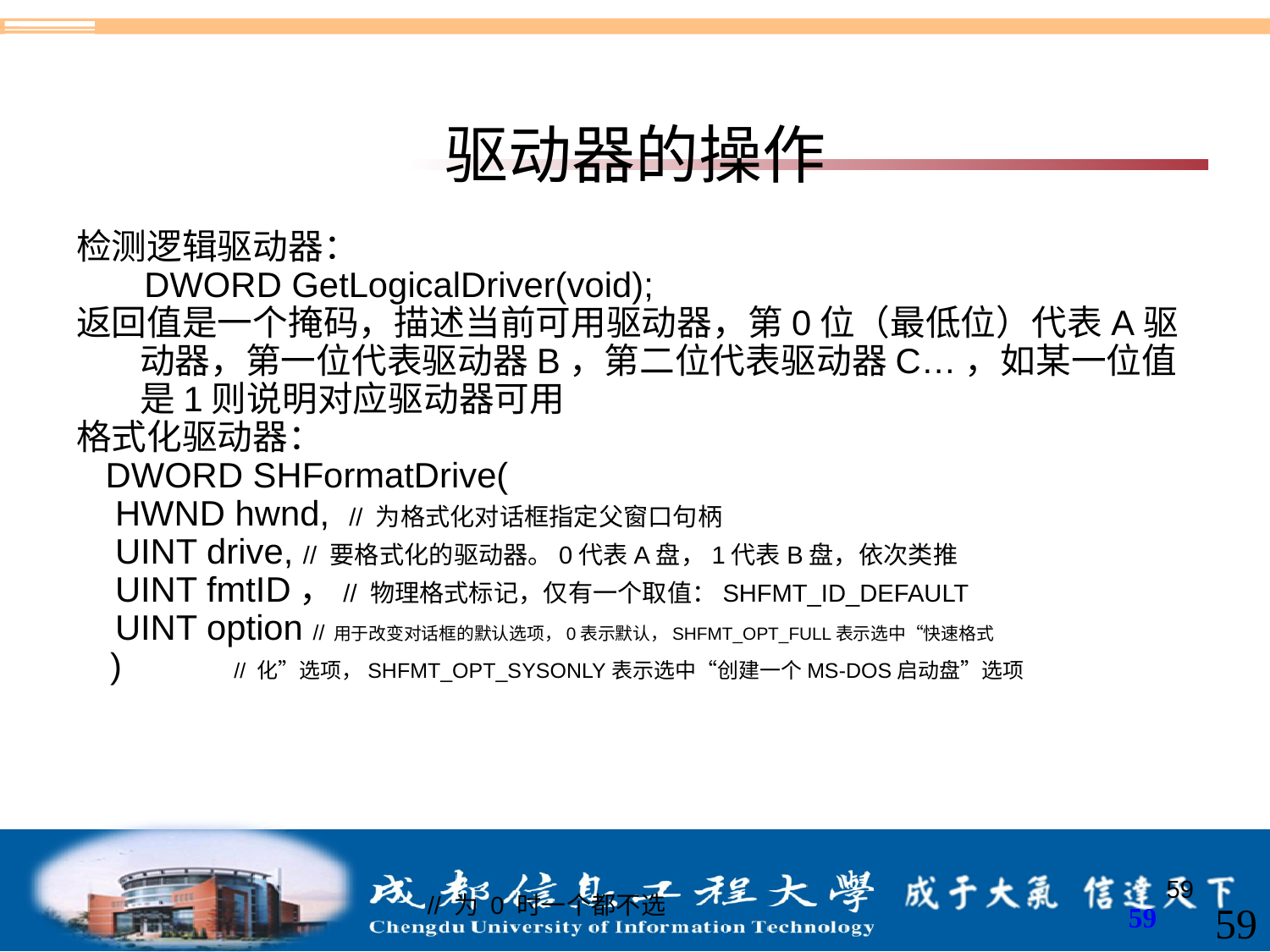

# 驱动器的操作
检测逻辑驱动器：
       DWORD GetLogicalDriver(void);
返回值是一个掩码，描述当前可用驱动器，第0位（最低位）代表A驱动器，第一位代表驱动器B，第二位代表驱动器C…，如某一位值是1则说明对应驱动器可用
格式化驱动器：
   DWORD SHFormatDrive(
    HWND hwnd,  // 为格式化对话框指定父窗口句柄
    UINT drive, // 要格式化的驱动器。0代表A盘，1代表B盘，依次类推
    UINT fmtID，// 物理格式标记，仅有一个取值：SHFMT_ID_DEFAULT
    UINT option // 用于改变对话框的默认选项，0表示默认，SHFMT_OPT_FULL表示选中“快速格式
      )                       // 化”选项，SHFMT_OPT_SYSONLY表示选中“创建一个MS-DOS启动盘”选项
// 为 0 时一个都不选
59